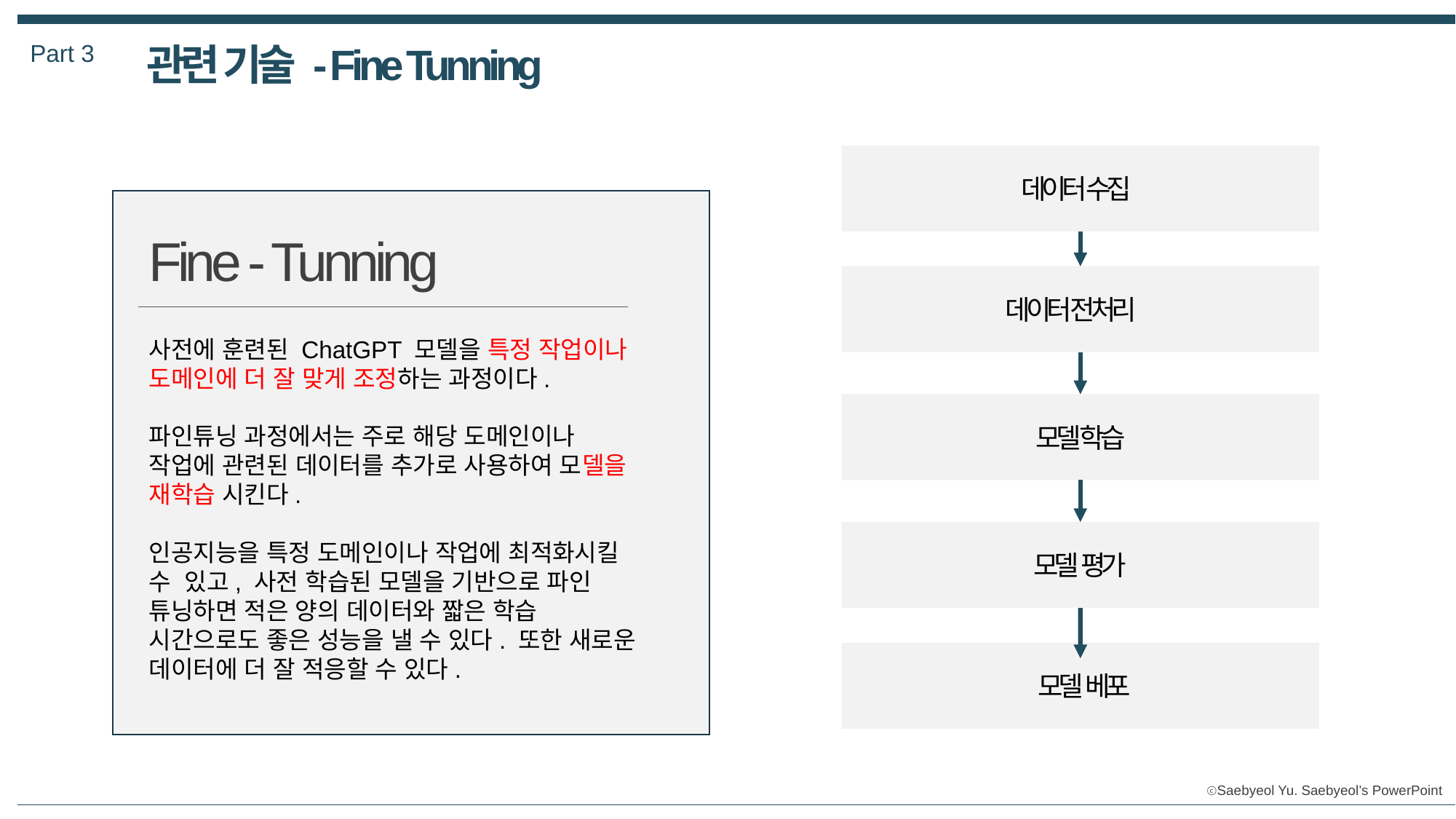

Part 3
관련 기술 - Fine Tunning

데이터 수집

Fine - Tunning

데이터 전처리
사전에 훈련된 ChatGPT 모델을 특정 작업이나 도메인에 더 잘 맞게 조정하는 과정이다.

파인튜닝 과정에서는 주로 해당 도메인이나 작업에 관련된 데이터를 추가로 사용하여 모델을 재학습 시킨다.

인공지능을 특정 도메인이나 작업에 최적화시킬 수  있고, 사전 학습된 모델을 기반으로 파인 튜닝하면 적은 양의 데이터와 짧은 학습 시간으로도 좋은 성능을 낼 수 있다. 또한 새로운 데이터에 더 잘 적응할 수 있다.

모델 학습

모델  평가

모델  베포